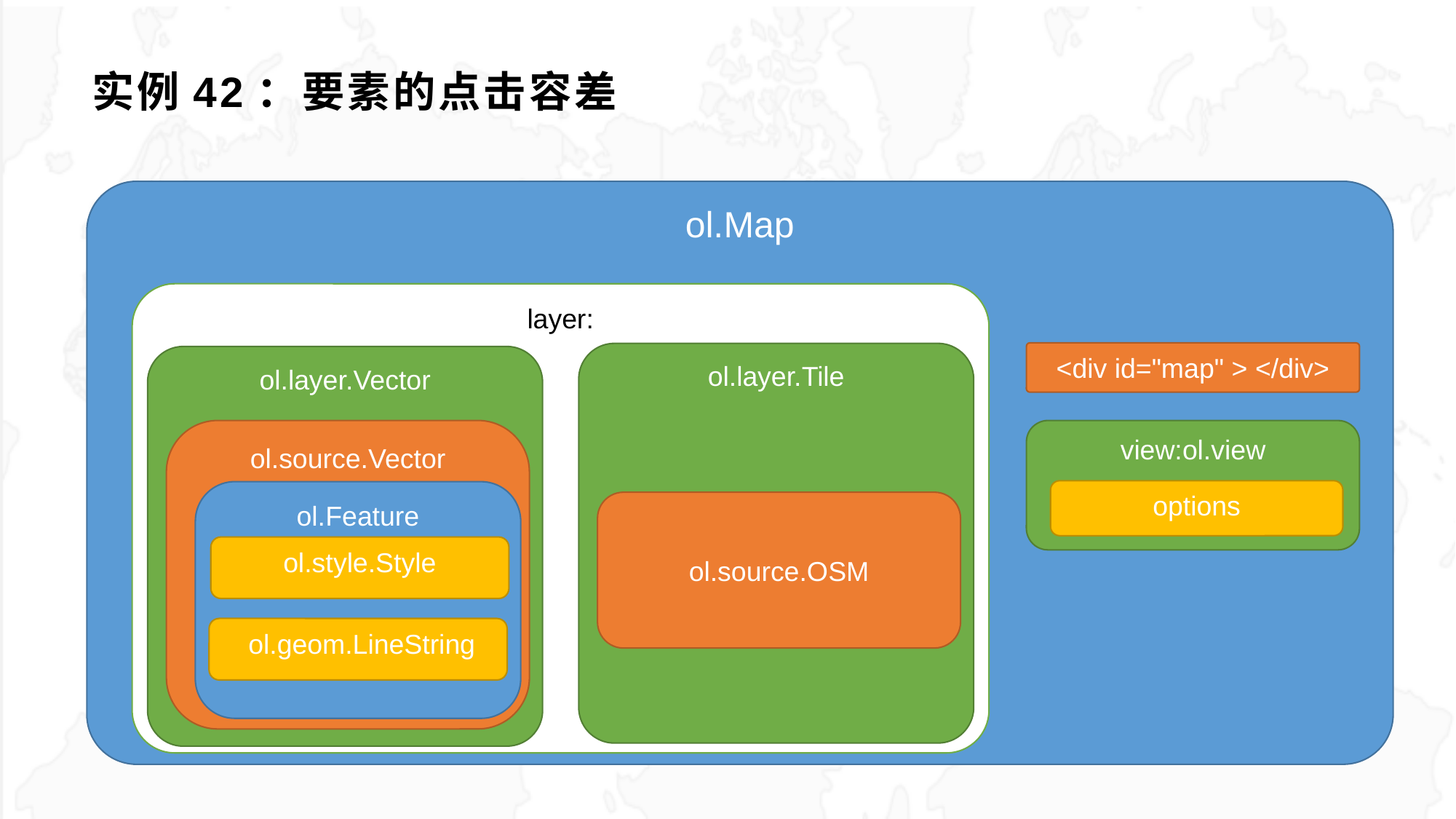

# 实例42：要素的点击容差
ol.Map
layer:
<div id="map" > </div>
ol.layer.Tile
ol.layer.Vector
ol.source.Vector

view:ol.view
options
ol.Feature
ol.source.OSM
ol.style.Style
 ol.geom.LineString